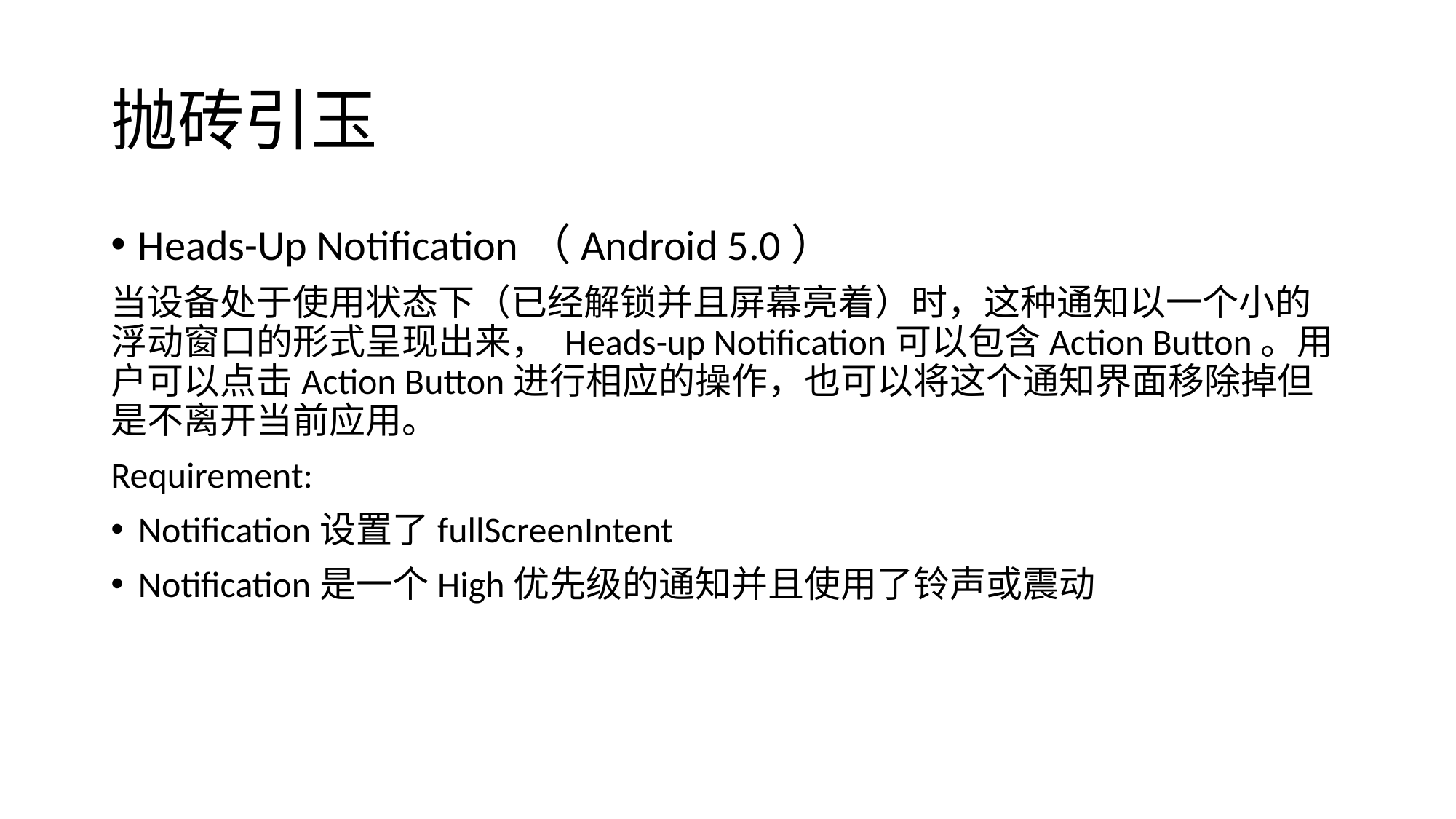

# 抛砖引玉
Heads-Up Notification（Android 5.0）
当设备处于使用状态下（已经解锁并且屏幕亮着）时，这种通知以一个小的浮动窗口的形式呈现出来， Heads-up Notification可以包含Action Button。用户可以点击Action Button进行相应的操作，也可以将这个通知界面移除掉但是不离开当前应用。
Requirement:
Notification设置了fullScreenIntent
Notification是一个High优先级的通知并且使用了铃声或震动